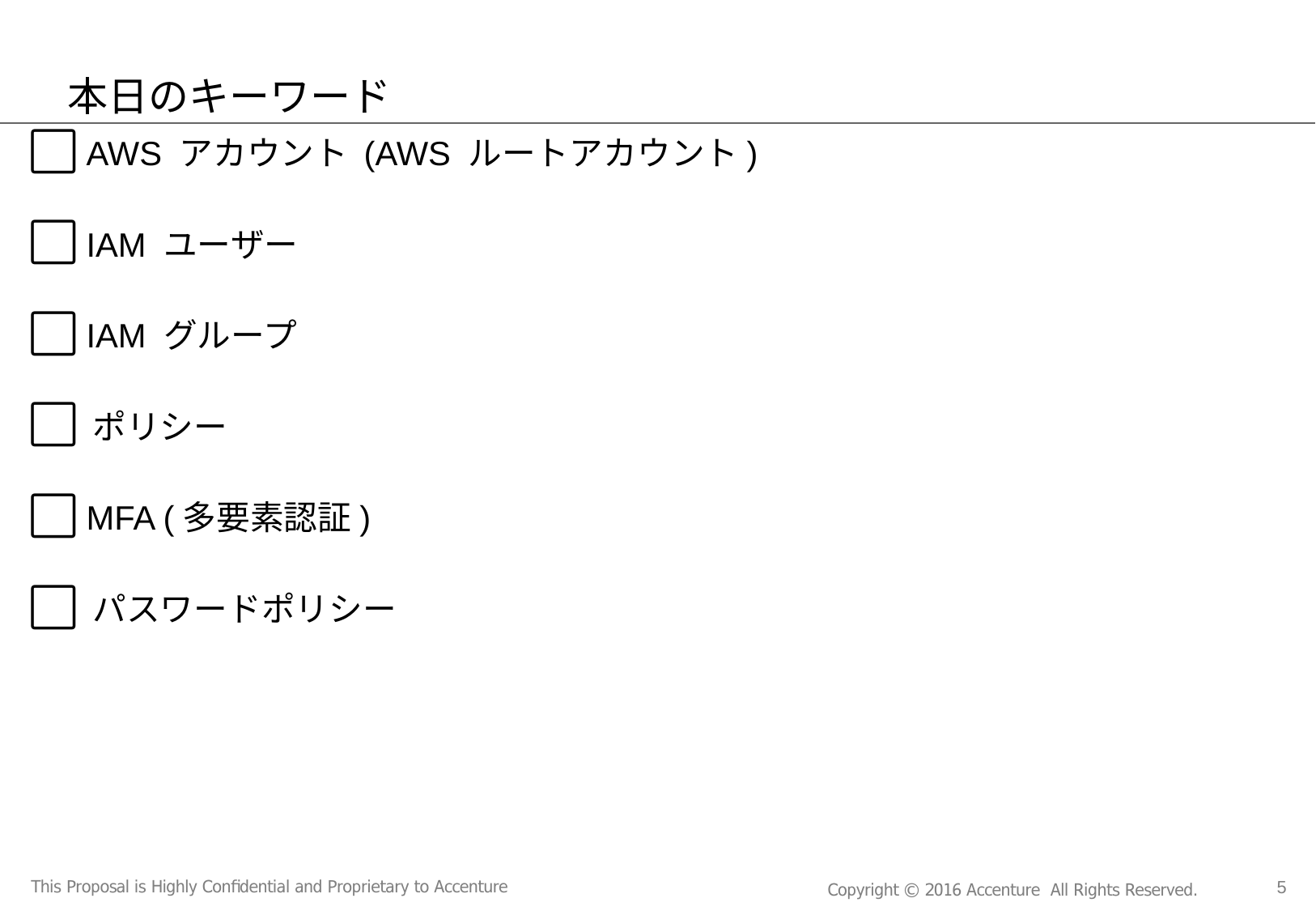

# 本日のキーワード
 AWS アカウント (AWS ルートアカウント)

 IAM ユーザー

 IAM グループ

 ポリシー

 MFA (多要素認証)

 パスワードポリシー